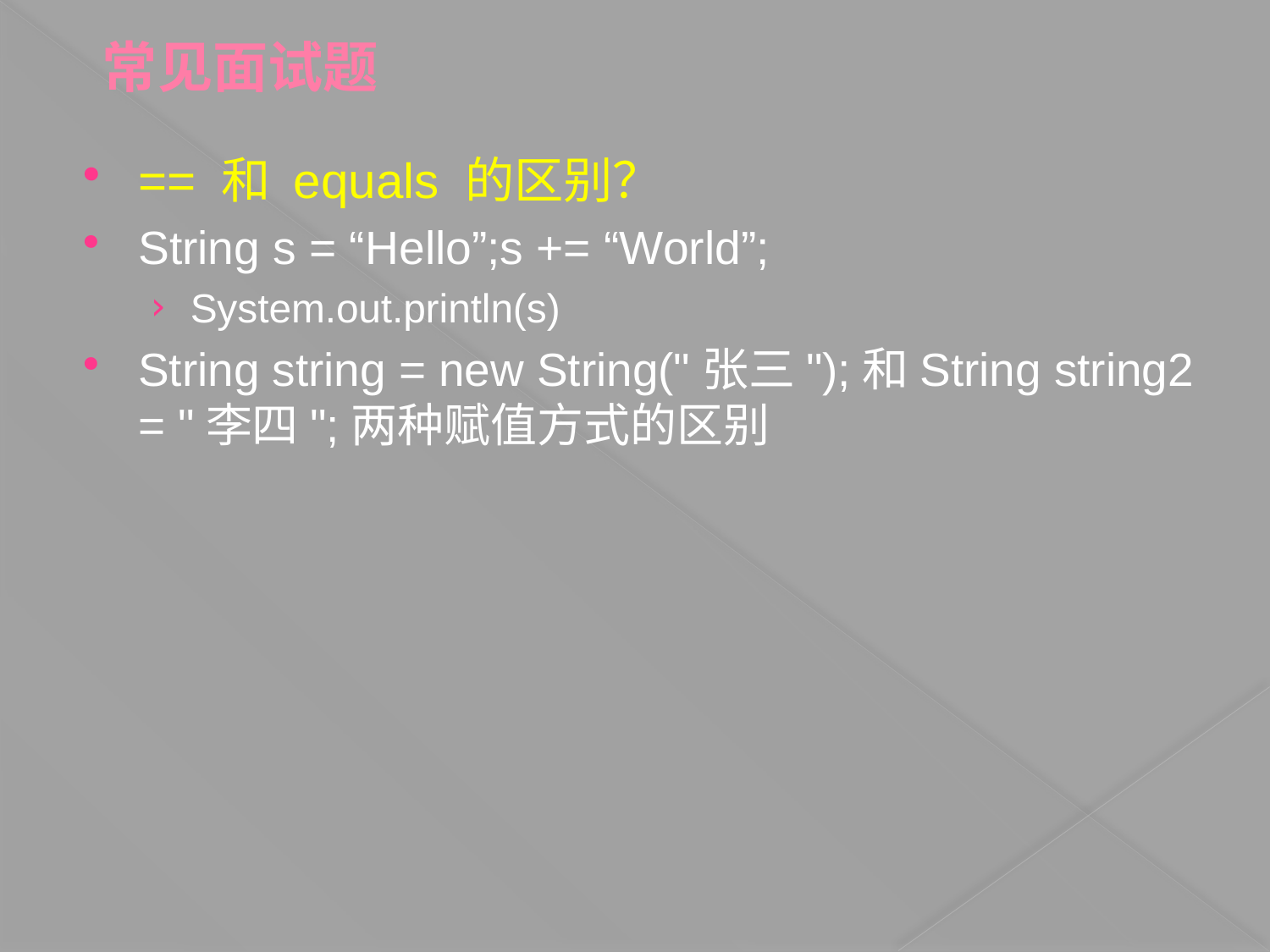

# 常见面试题
== 和 equals 的区别？
String s = “Hello”;s += “World”;
System.out.println(s)
String string = new String("张三");和String string2 = "李四";两种赋值方式的区别